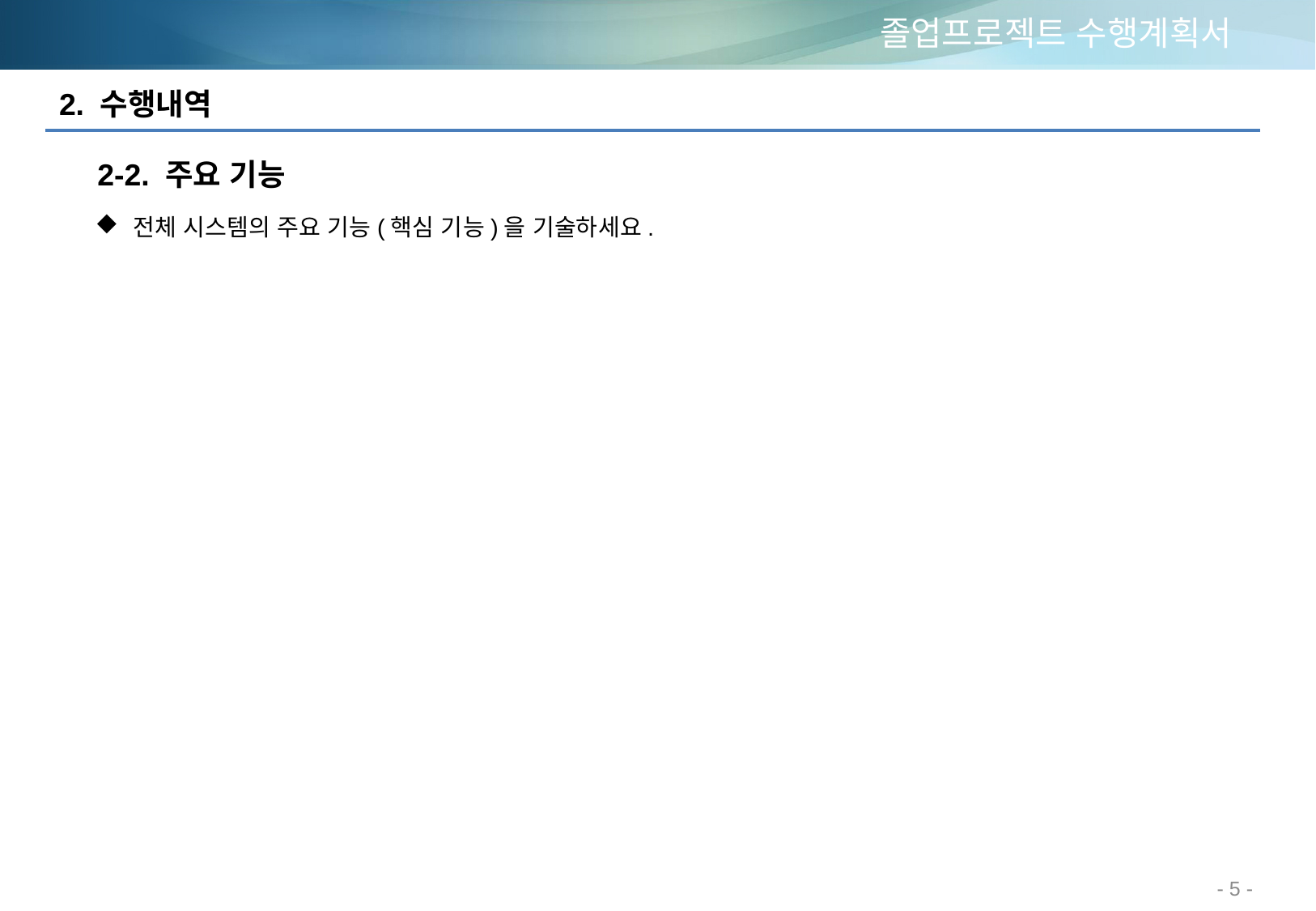

# 졸업프로젝트 수행계획서
2. 수행내역
2-2. 주요 기능
전체 시스템의 주요 기능(핵심 기능)을 기술하세요.